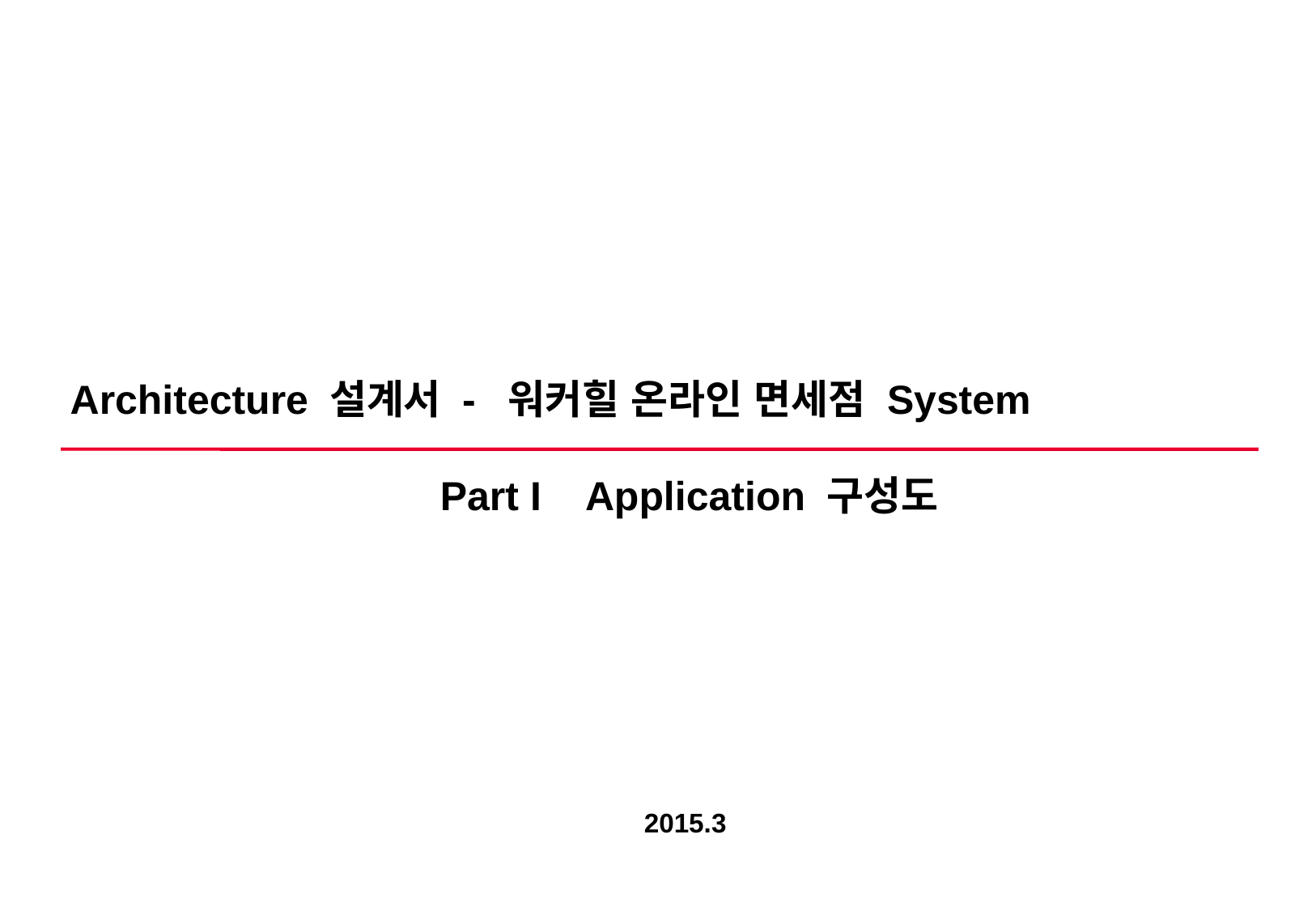

# Architecture 설계서 -  워커힐 온라인 면세점 System
Part I    Application 구성도
2015.3